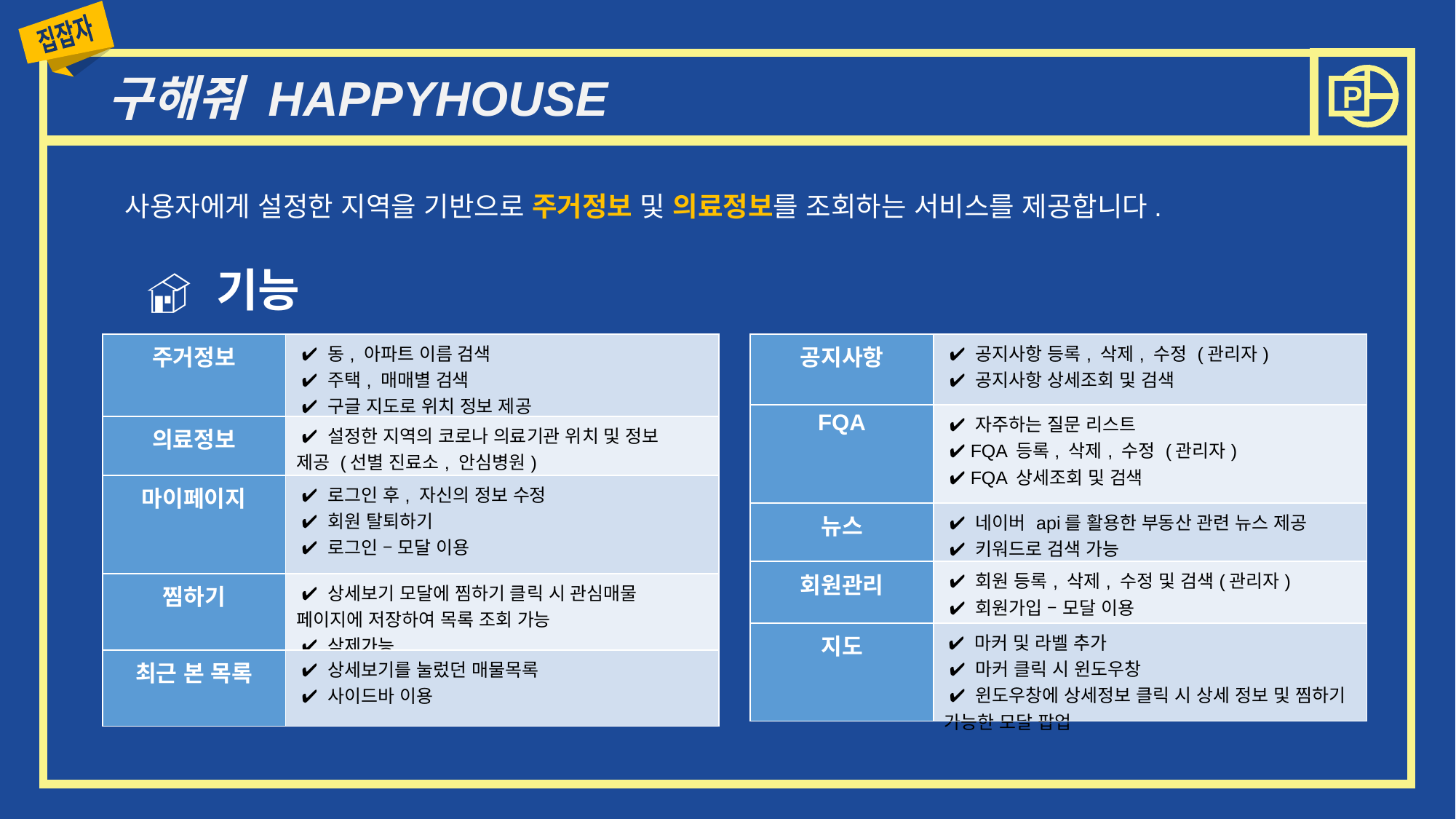

집잡자

구해줘 HAPPYHOUSE

P

사용자에게 설정한 지역을 기반으로 주거정보 및 의료정보를 조회하는 서비스를 제공합니다.
🏠 기능
| 주거정보 | ✔ 동, 아파트 이름 검색 ✔ 주택, 매매별 검색 ✔ 구글 지도로 위치 정보 제공 |
| --- | --- |
| 의료정보 | ✔ 설정한 지역의 코로나 의료기관 위치 및 정보 제공 (선별 진료소, 안심병원) |
| 마이페이지 | ✔ 로그인 후, 자신의 정보 수정 ✔ 회원 탈퇴하기 ✔ 로그인 – 모달 이용 |
| 찜하기 | ✔ 상세보기 모달에 찜하기 클릭 시 관심매물 페이지에 저장하여 목록 조회 가능 ✔ 삭제가능 |
| 최근 본 목록 | ✔ 상세보기를 눌렀던 매물목록 ✔ 사이드바 이용 |
| 공지사항 | ✔ 공지사항 등록, 삭제, 수정 (관리자) ✔ 공지사항 상세조회 및 검색 |
| --- | --- |
| FQA | ✔ 자주하는 질문 리스트 ✔ FQA 등록, 삭제, 수정 (관리자) ✔ FQA 상세조회 및 검색 |
| 뉴스 | ✔ 네이버 api를 활용한 부동산 관련 뉴스 제공 ✔ 키워드로 검색 가능 |
| 회원관리 | ✔ 회원 등록, 삭제, 수정 및 검색(관리자) ✔ 회원가입 – 모달 이용 |
| 지도 | ✔ 마커 및 라벨 추가 ✔ 마커 클릭 시 윈도우창 ✔ 윈도우창에 상세정보 클릭 시 상세 정보 및 찜하기 가능한 모달 팝업 |